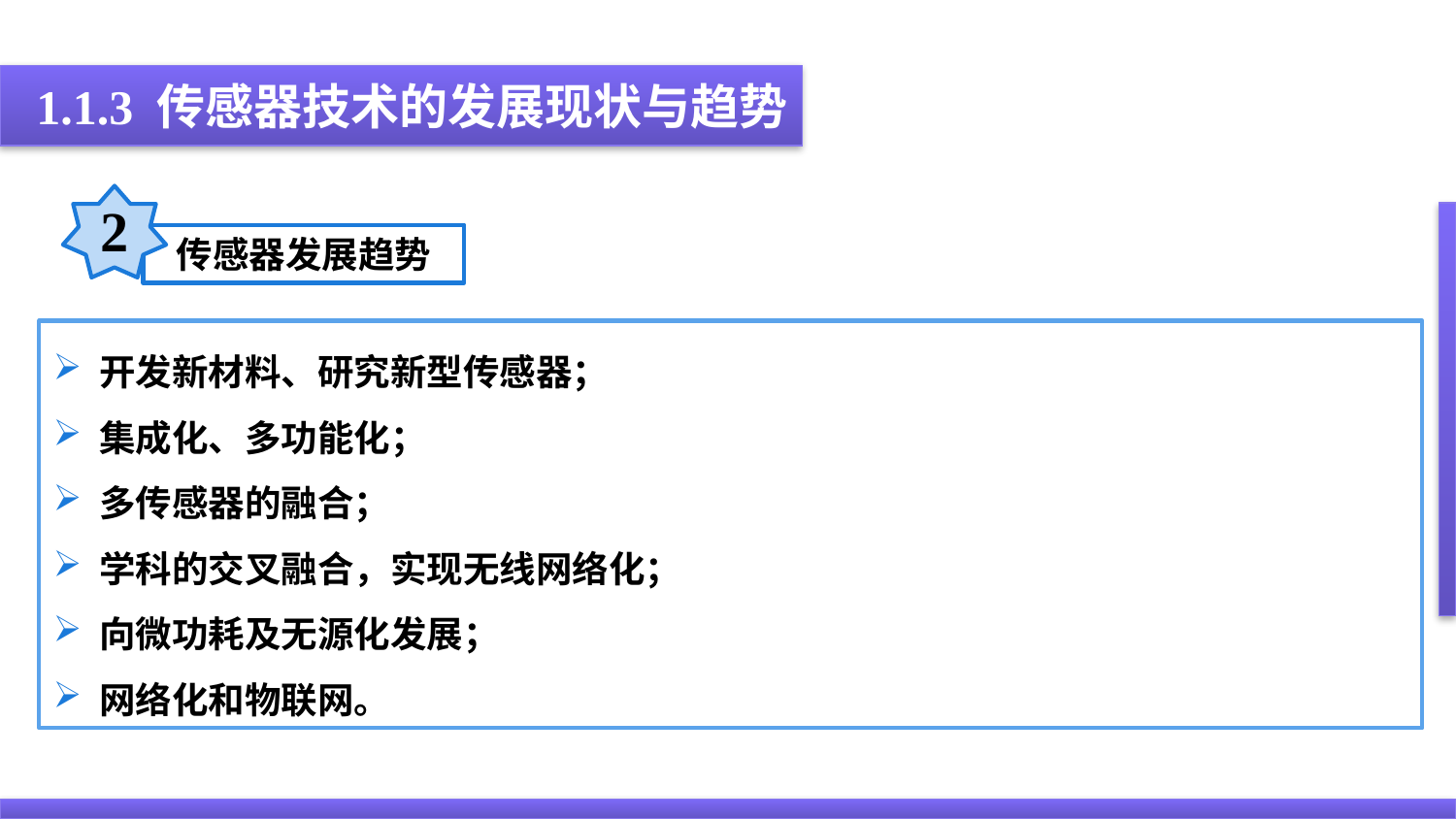

1.1.3 传感器技术的发展现状与趋势
2
传感器发展趋势
开发新材料、研究新型传感器；
集成化、多功能化；
多传感器的融合；
学科的交叉融合，实现无线网络化；
向微功耗及无源化发展；
网络化和物联网。